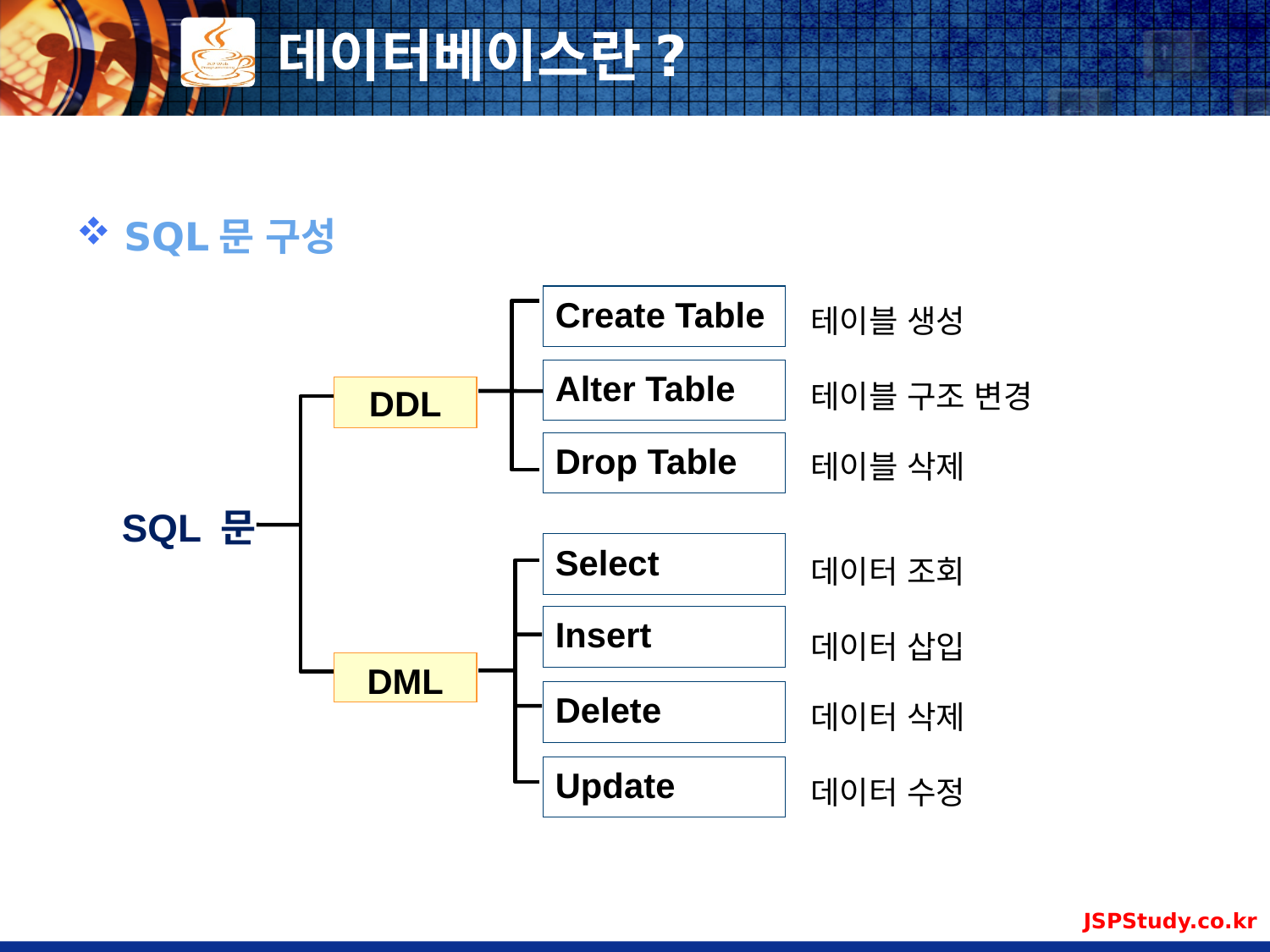

# 데이터베이스란?
SQL문 구성
Create Table
테이블 생성

Alter Table
테이블 구조 변경
DDL

Drop Table
테이블 삭제
SQL 문

Select
데이터 조회

Insert
데이터 삽입

DML

Delete
데이터 삭제

Update
데이터 수정
JSPStudy.co.kr